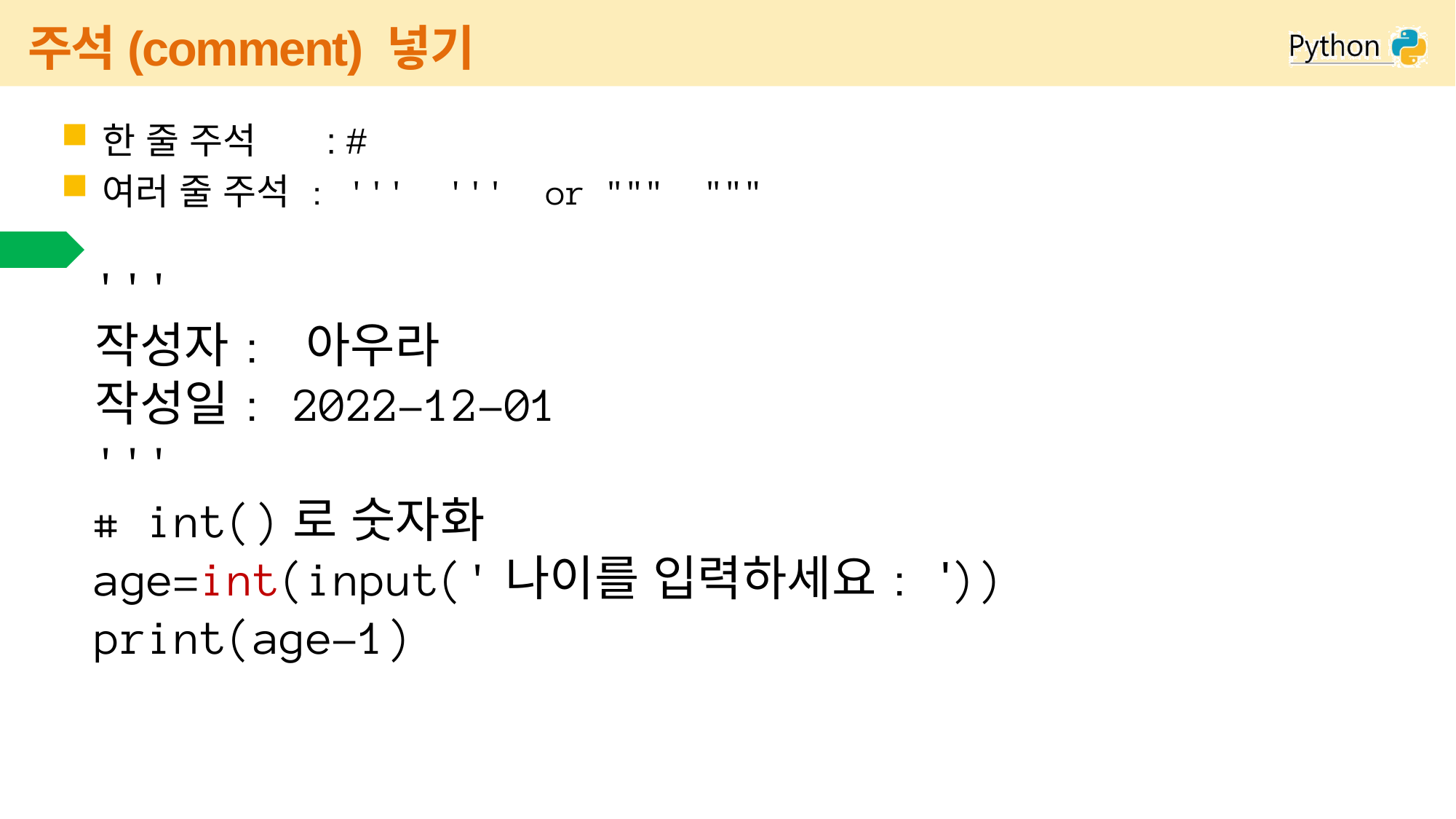

# 주석(comment) 넣기
한 줄 주석      : #
여러 줄 주석 : '''  '''  or """  """
코드
'''
작성자: 아우라
작성일: 2022-12-01
'''
# int()로 숫자화
age=int(input('나이를 입력하세요: '))
print(age-1)